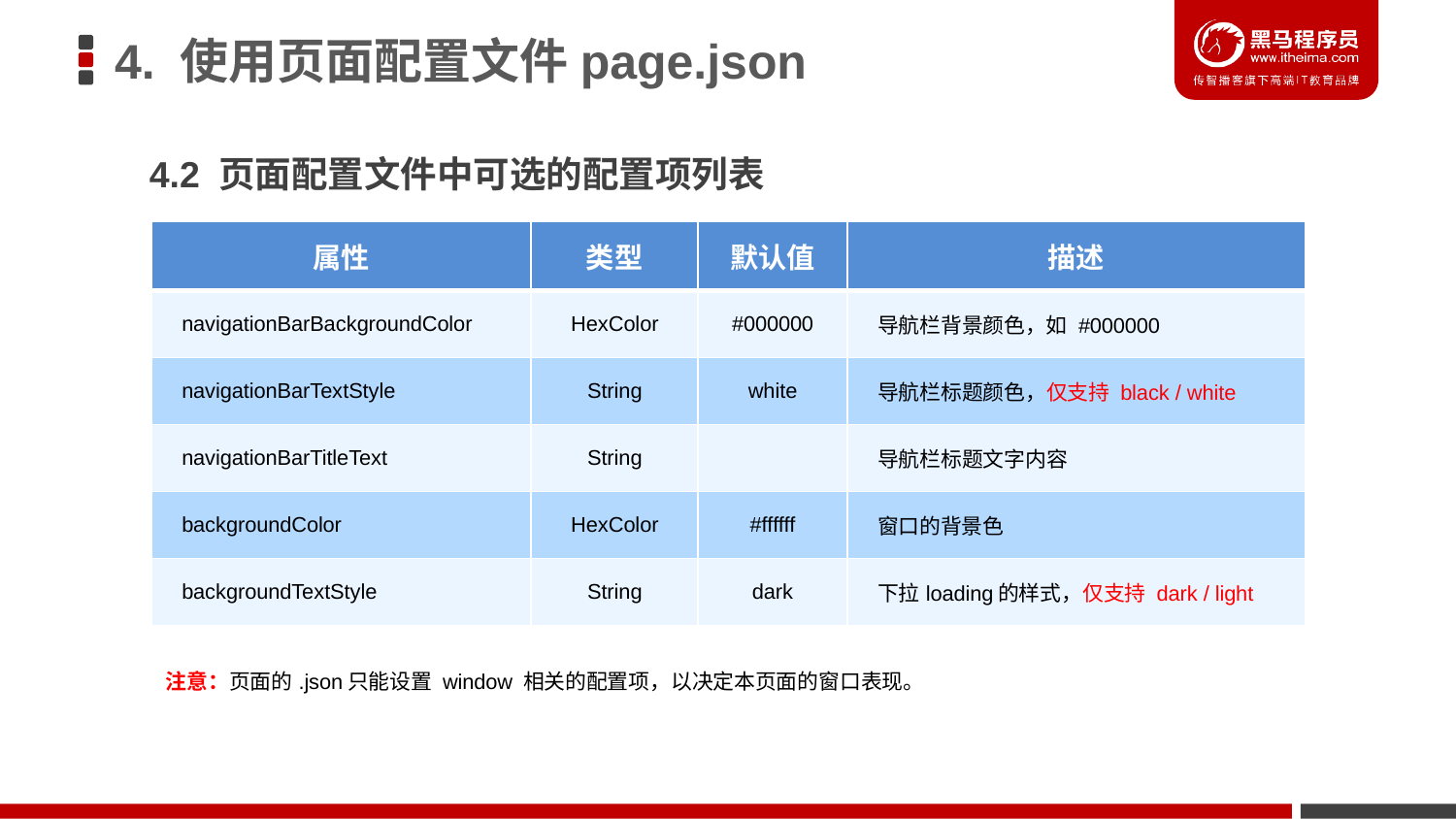

# 4. 使用页面配置文件page.json
4.2 页面配置文件中可选的配置项列表
| 属性 | 类型 | 默认值 | 描述 |
| --- | --- | --- | --- |
| navigationBarBackgroundColor | HexColor | #000000 | 导航栏背景颜色，如 #000000 |
| navigationBarTextStyle | String | white | 导航栏标题颜色，仅支持 black / white |
| navigationBarTitleText | String |  | 导航栏标题文字内容 |
| backgroundColor | HexColor | #ffffff | 窗口的背景色 |
| backgroundTextStyle | String | dark | 下拉loading的样式，仅支持 dark / light |
注意：页面的.json只能设置 window 相关的配置项，以决定本页面的窗口表现。